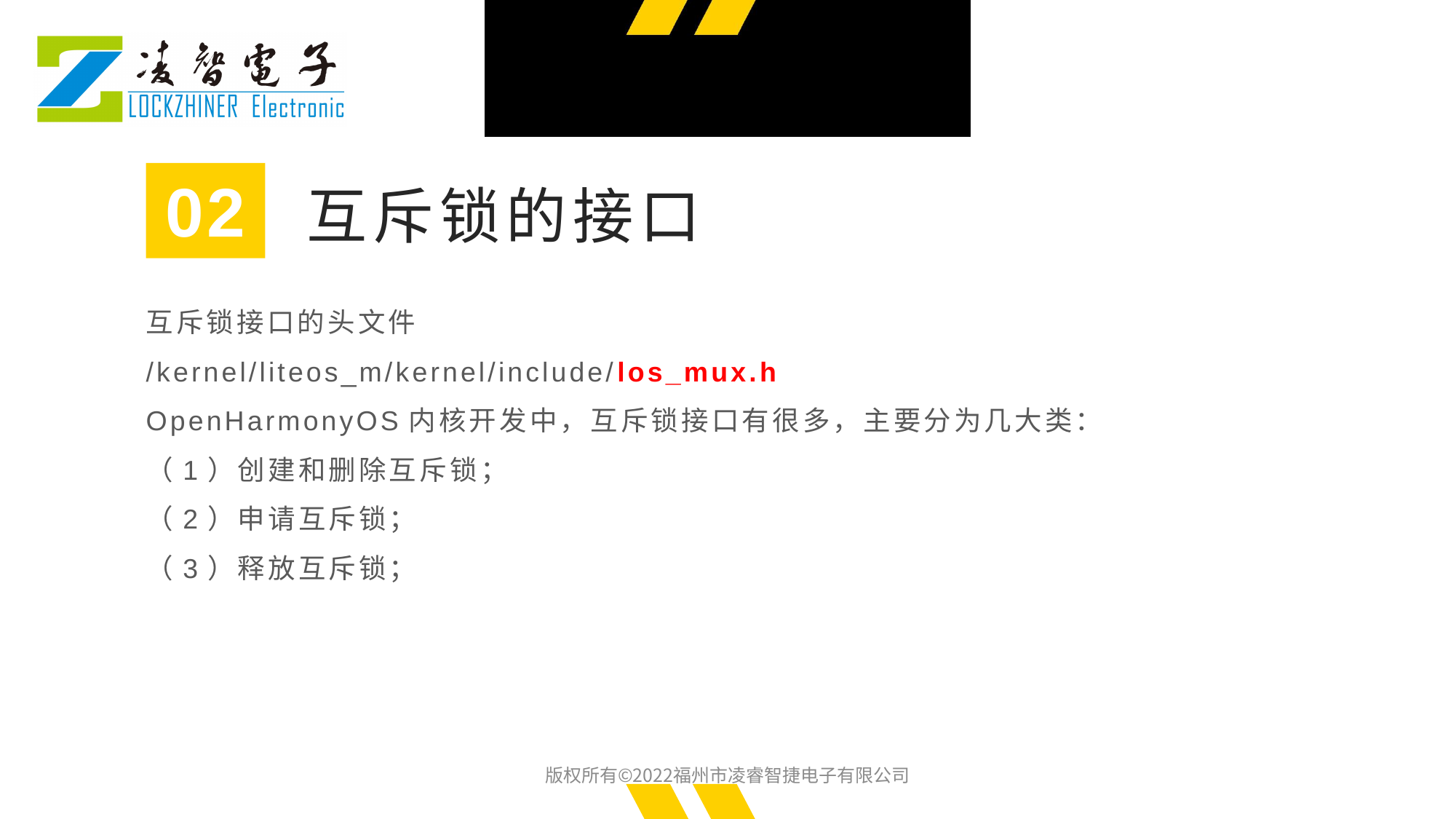

02
互斥锁的接口
互斥锁接口的头文件
/kernel/liteos_m/kernel/include/los_mux.h
OpenHarmonyOS内核开发中，互斥锁接口有很多，主要分为几大类：
（1）创建和删除互斥锁；
（2）申请互斥锁；
（3）释放互斥锁；
版权所有©2022福州市凌睿智捷电子有限公司
4